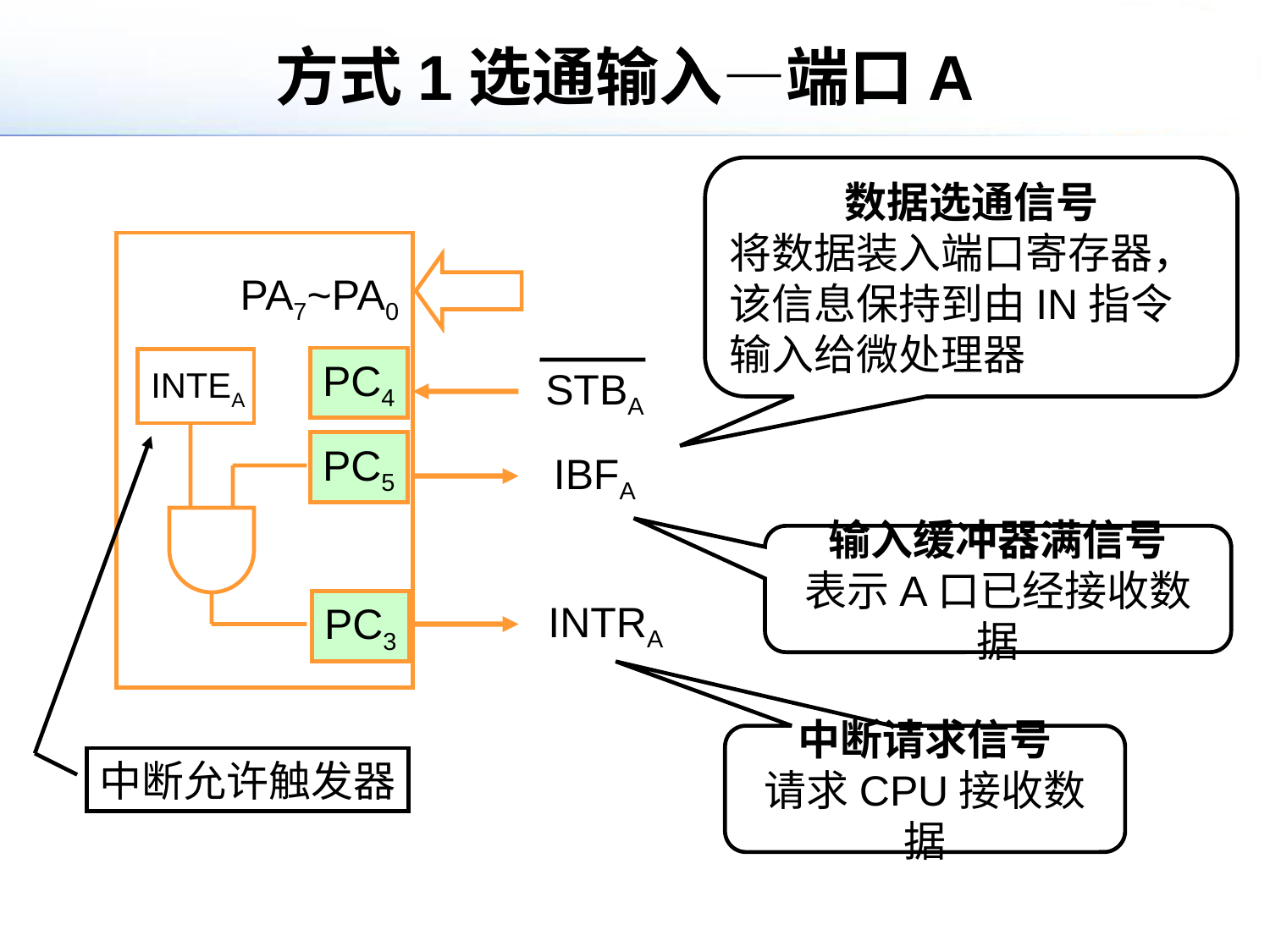

# 方式1选通输入—端口A
数据选通信号
将数据装入端口寄存器，该信息保持到由IN指令输入给微处理器

PA7~PA0

PC4
INTEA
STBA

PC5
IBFA

PC3
INTRA

中断允许触发器

输入缓冲器满信号
表示A口已经接收数据
中断请求信号
请求CPU接收数据